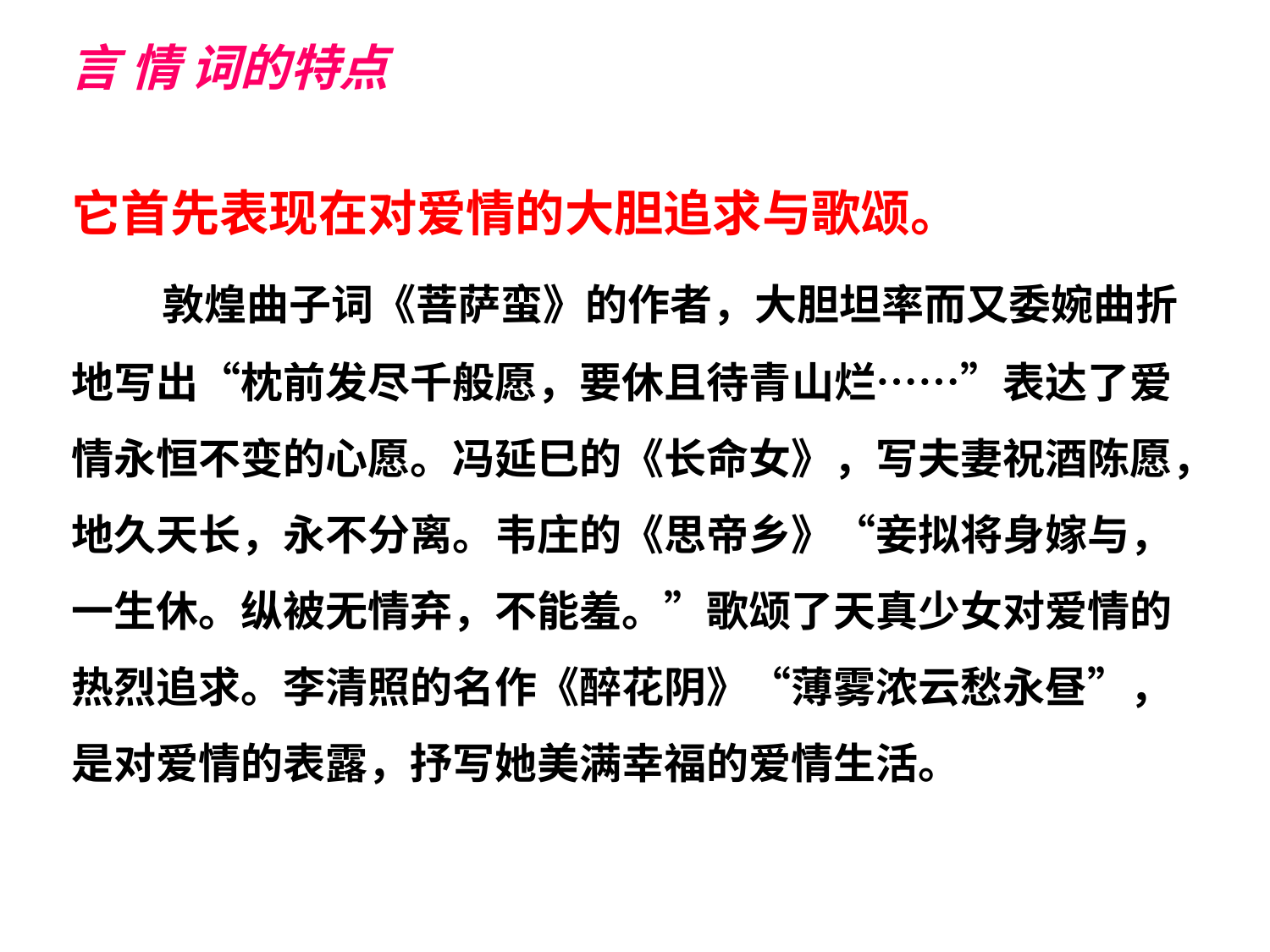

言 情 词的特点
它首先表现在对爱情的大胆追求与歌颂。
       敦煌曲子词《菩萨蛮》的作者，大胆坦率而又委婉曲折地写出“枕前发尽千般愿，要休且待青山烂……”表达了爱情永恒不变的心愿。冯延巳的《长命女》，写夫妻祝酒陈愿，地久天长，永不分离。韦庄的《思帝乡》“妾拟将身嫁与，一生休。纵被无情弃，不能羞。”歌颂了天真少女对爱情的热烈追求。李清照的名作《醉花阴》“薄雾浓云愁永昼”，是对爱情的表露，抒写她美满幸福的爱情生活。